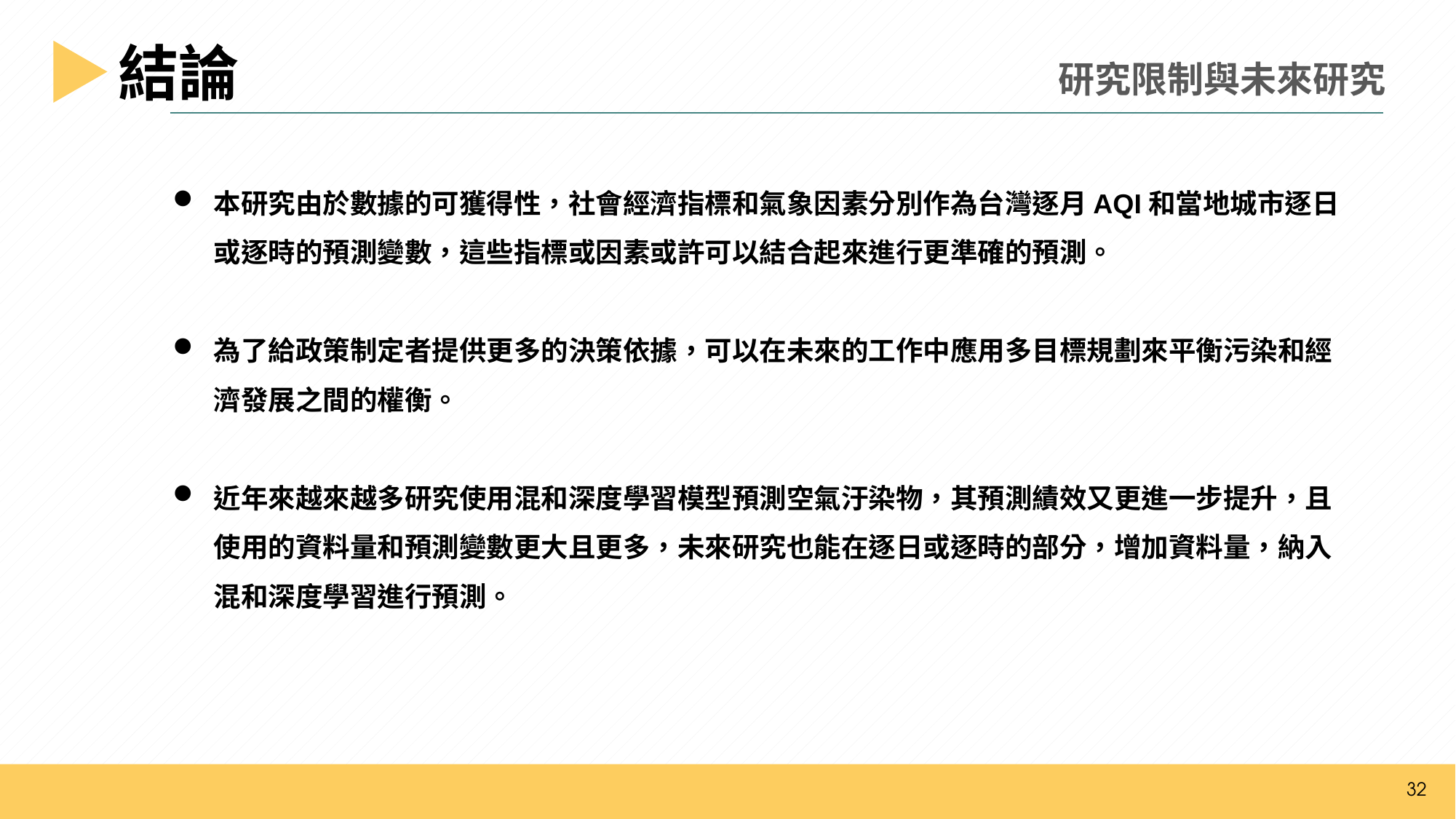

結論

研究限制與未來研究
本研究由於數據的可獲得性，社會經濟指標和氣象因素分別作為台灣逐月AQI和當地城市逐日或逐時的預測變數，這些指標或因素或許可以結合起來進行更準確的預測。

為了給政策制定者提供更多的決策依據，可以在未來的工作中應用多目標規劃來平衡污染和經濟發展之間的權衡。

近年來越來越多研究使用混和深度學習模型預測空氣汙染物，其預測績效又更進一步提升，且使用的資料量和預測變數更大且更多，未來研究也能在逐日或逐時的部分，增加資料量，納入混和深度學習進行預測。

32